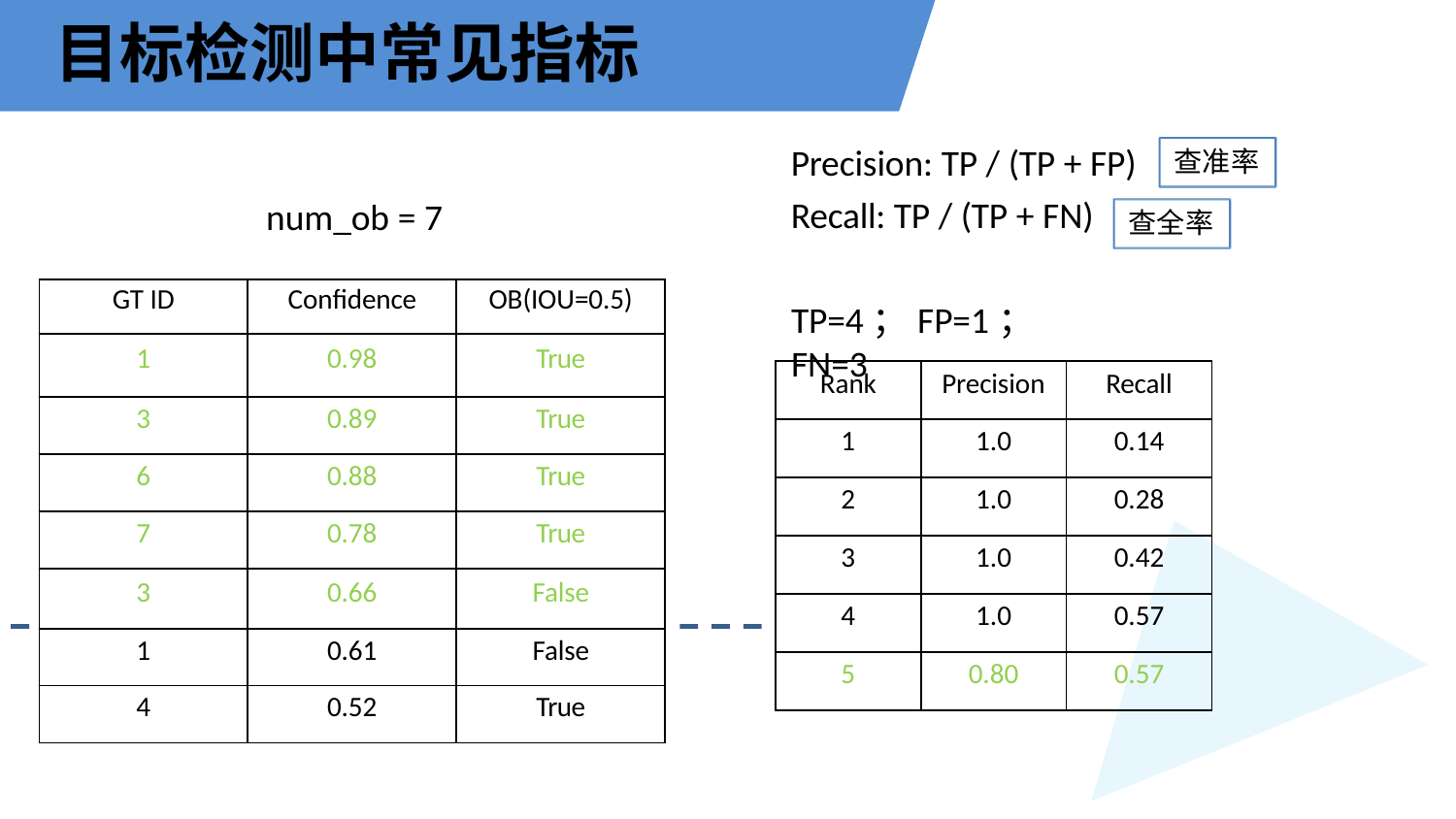

# 目标检测中常见指标

Precision: TP / (TP + FP)
查准率
Recall: TP / (TP + FN)
num_ob = 7

查全率
| GT ID | Confidence | OB(IOU=0.5) |
| --- | --- | --- |
| 1 | 0.98 | True |
| 3 | 0.89 | True |
| 6 | 0.88 | True |
| 7 | 0.78 | True |
| 3 | 0.66 | False |
| 1 | 0.61 | False |
| 4 | 0.52 | True |
TP=4；FP=1；FN=3
| Rank | Precision | Recall |
| --- | --- | --- |
| 1 | 1.0 | 0.14 |
| 2 | 1.0 | 0.28 |
| 3 | 1.0 | 0.42 |
| 4 | 1.0 | 0.57 |
| 5 | 0.80 | 0.57 |